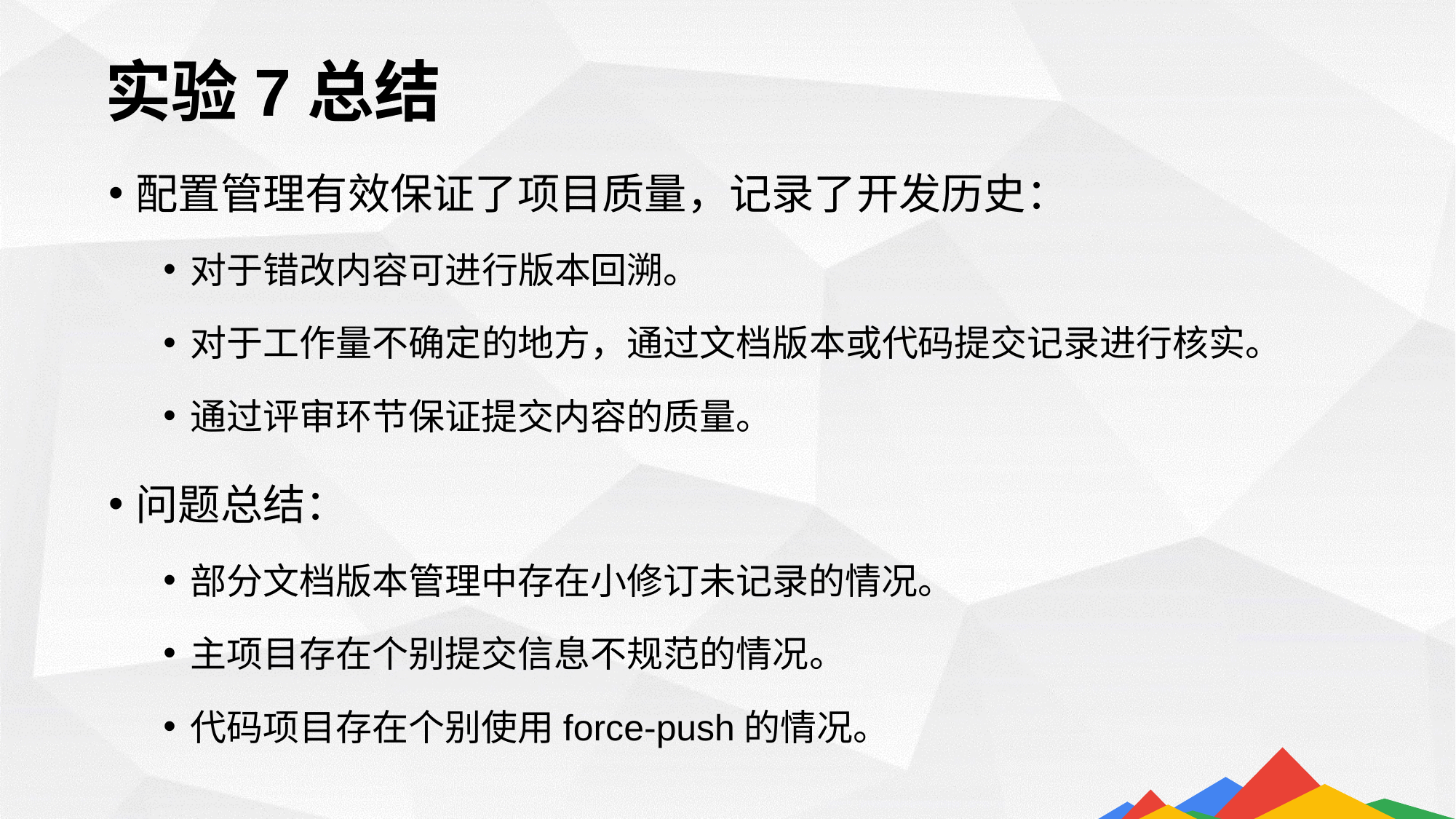

实验7总结
配置管理有效保证了项目质量，记录了开发历史：
对于错改内容可进行版本回溯。
对于工作量不确定的地方，通过文档版本或代码提交记录进行核实。
通过评审环节保证提交内容的质量。
问题总结：
部分文档版本管理中存在小修订未记录的情况。
主项目存在个别提交信息不规范的情况。
代码项目存在个别使用force-push的情况。